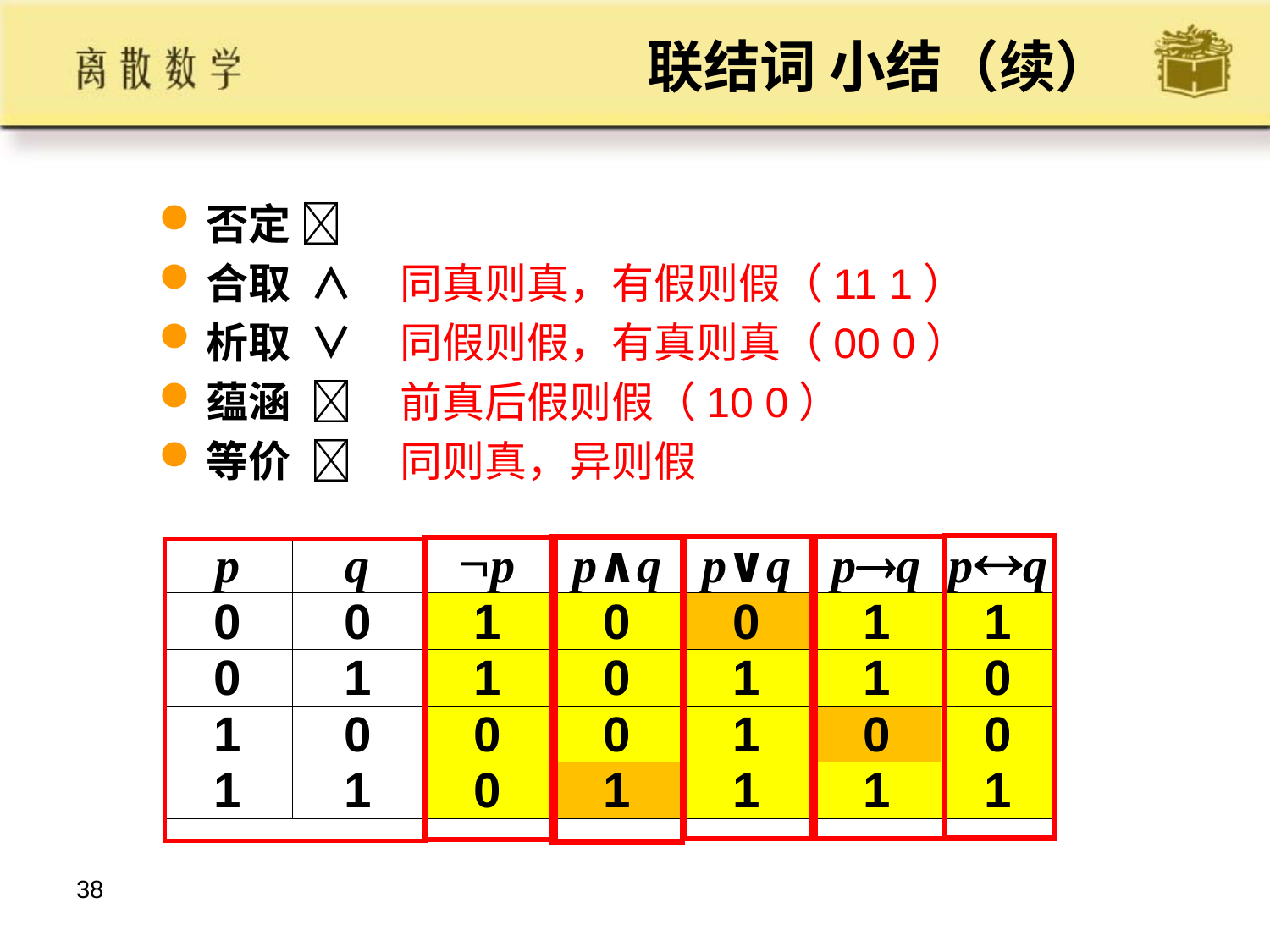

# 联结词 小结（续）
否定 ¬
合取  ∧     同真则真，有假则假（11 1）
析取  ∨     同假则假，有真则真（00 0）
蕴涵  →     前真后假则假（10 0）
等价  ↔     同则真，异则假

| p | q | ¬p | p∧q | p∨q | p→q | p↔q |
| --- | --- | --- | --- | --- | --- | --- |
| 0 | 0 | 1 | 0 | 0 | 1 | 1 |
| 0 | 1 | 1 | 0 | 1 | 1 | 0 |
| 1 | 0 | 0 | 0 | 1 | 0 | 0 |
| 1 | 1 | 0 | 1 | 1 | 1 | 1 |

38